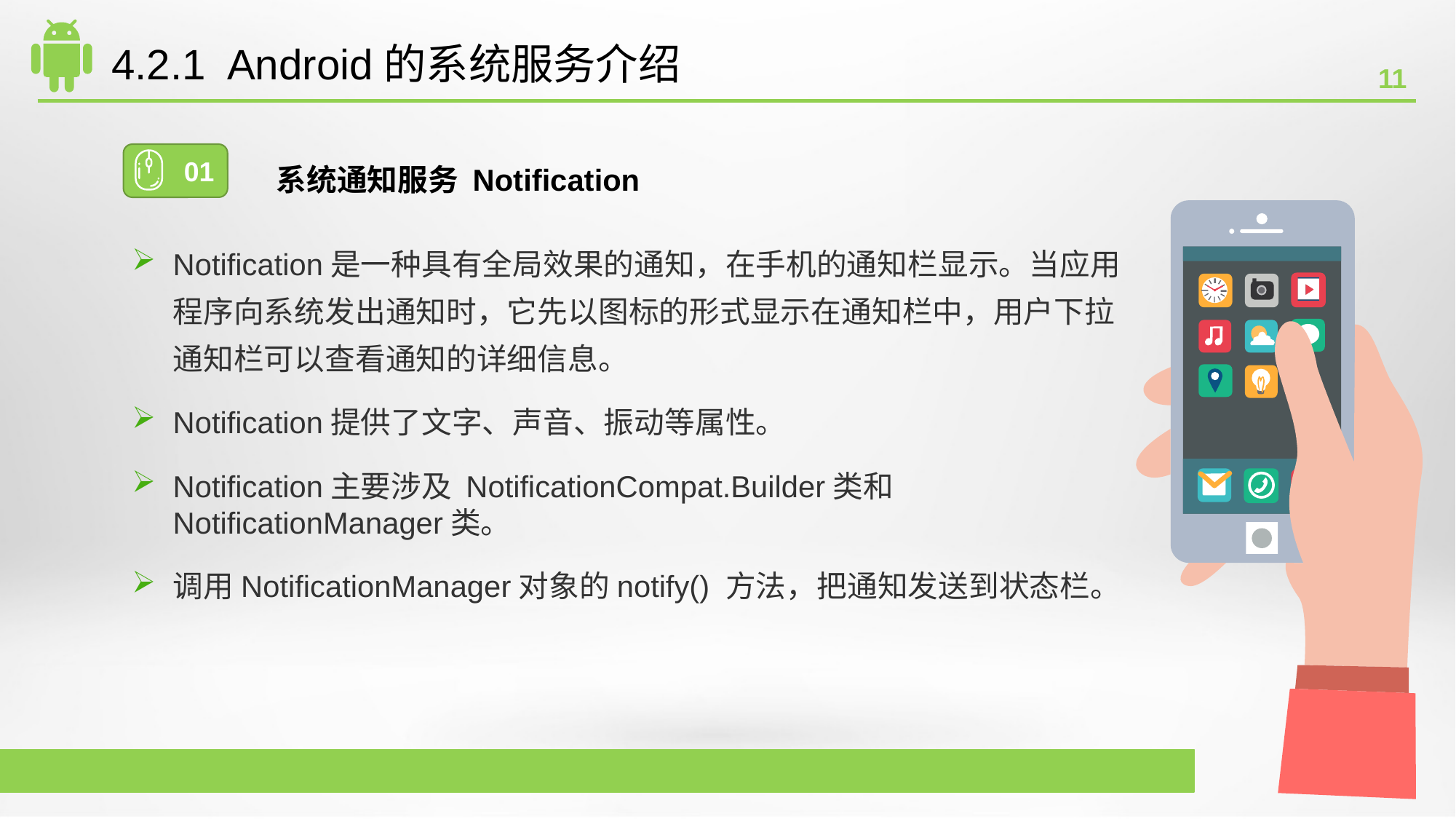

# 4.2.1  Android的系统服务介绍
01
系统通知服务 Notification

Notification是一种具有全局效果的通知，在手机的通知栏显示。当应用程序向系统发出通知时，它先以图标的形式显示在通知栏中，用户下拉通知栏可以查看通知的详细信息。
Notification提供了文字、声音、振动等属性。
Notification主要涉及 NotificationCompat.Builder类和NotificationManager类。
调用NotificationManager对象的notify() 方法，把通知发送到状态栏。